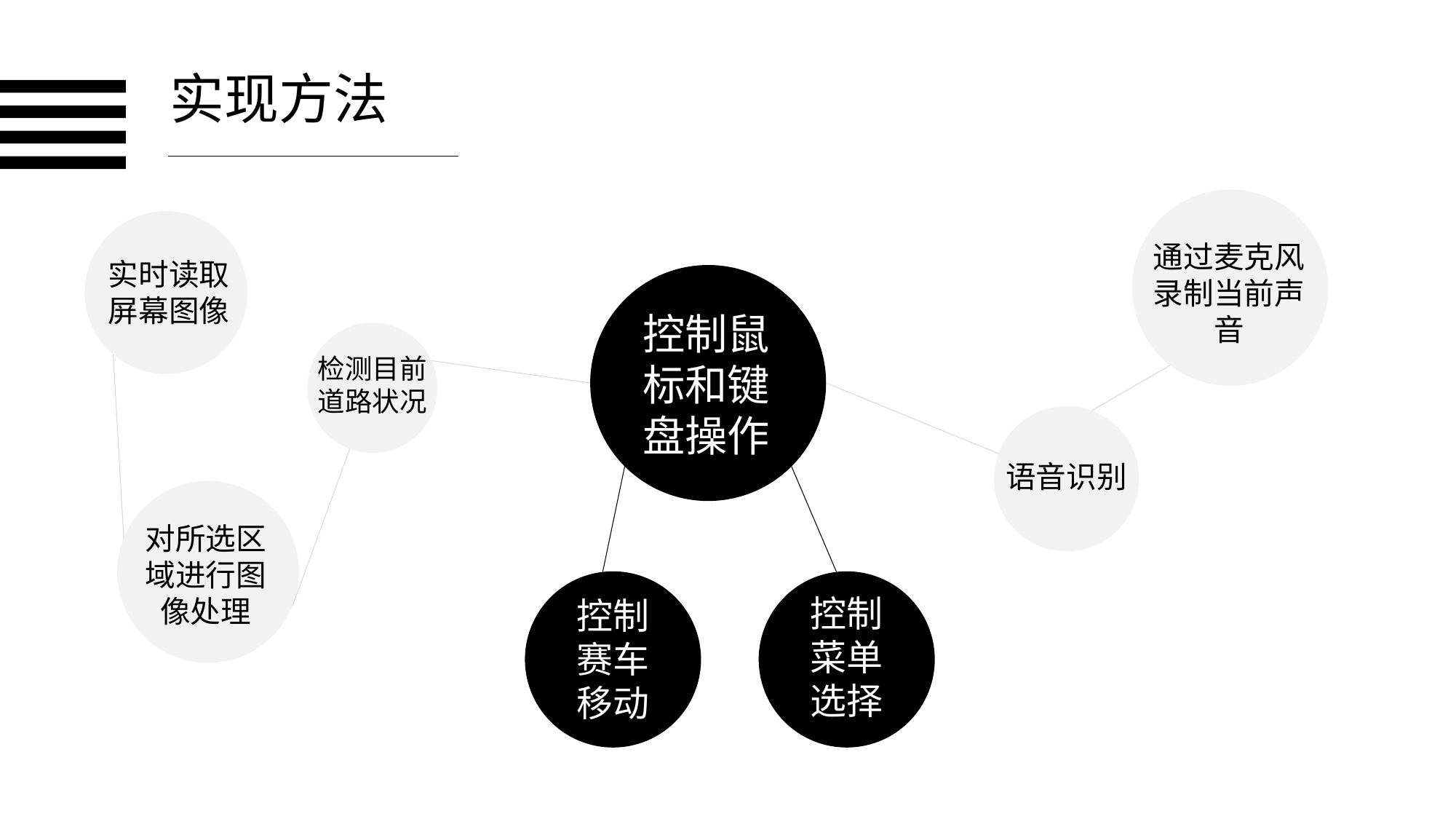

实现方法

通过麦克风录制当前声音
实时读取屏幕图像

控制鼠标和键盘操作

检测目前道路状况

语音识别

对所选区域进行图像处理

控制菜单选择
控制赛车移动